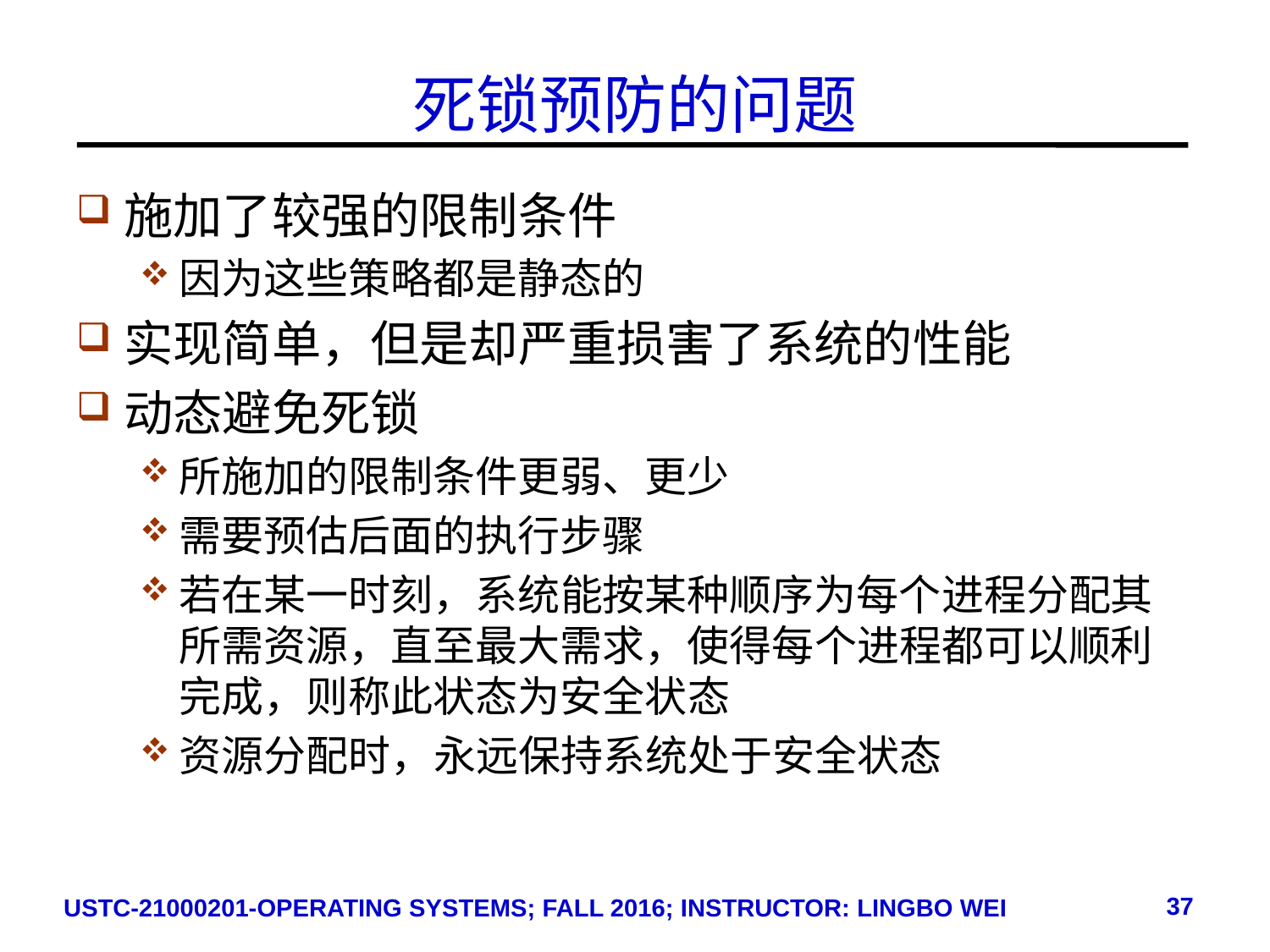

# 死锁预防的问题
施加了较强的限制条件
因为这些策略都是静态的
实现简单，但是却严重损害了系统的性能
动态避免死锁
所施加的限制条件更弱、更少
需要预估后面的执行步骤
若在某一时刻，系统能按某种顺序为每个进程分配其所需资源，直至最大需求，使得每个进程都可以顺利完成，则称此状态为安全状态
资源分配时，永远保持系统处于安全状态

37
USTC-21000201-OPERATING SYSTEMS; FALL 2016; INSTRUCTOR: LINGBO WEI